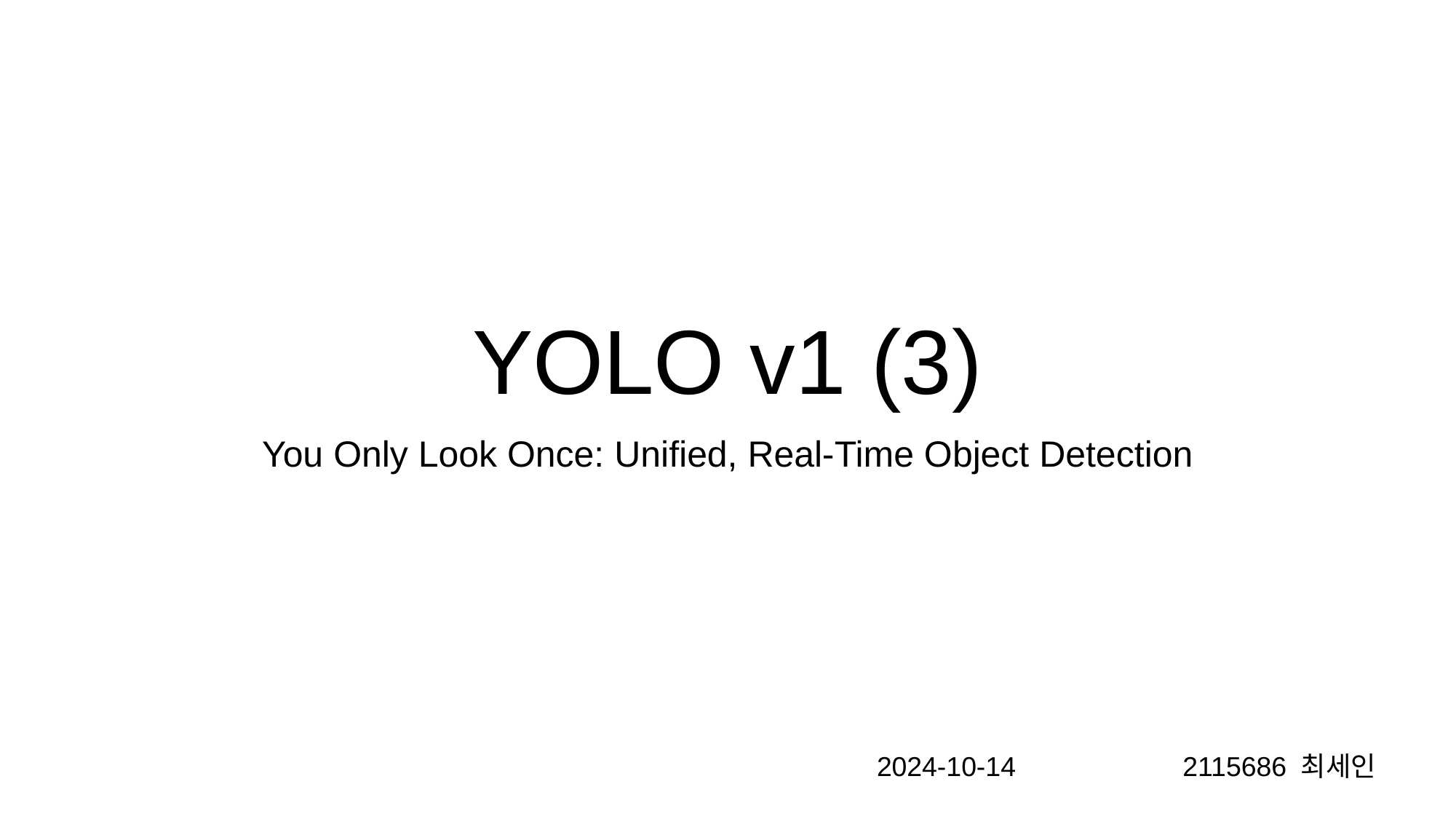

# YOLO v1 (3)
You Only Look Once: Uniﬁed, Real-Time Object Detection
2024-10-14
2115686 최세인